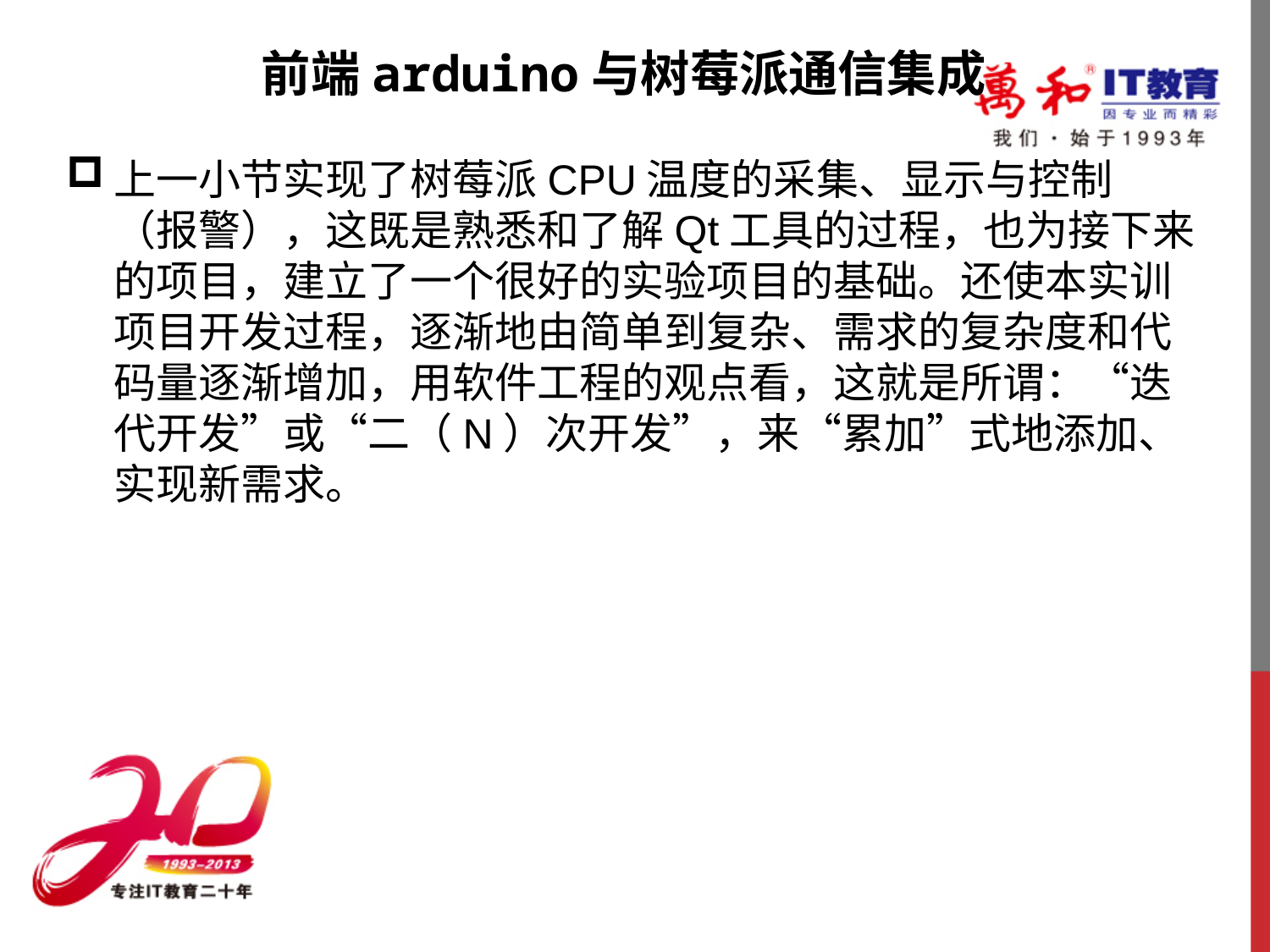

前端arduino与树莓派通信集成
上一小节实现了树莓派CPU温度的采集、显示与控制（报警），这既是熟悉和了解Qt工具的过程，也为接下来的项目，建立了一个很好的实验项目的基础。还使本实训项目开发过程，逐渐地由简单到复杂、需求的复杂度和代码量逐渐增加，用软件工程的观点看，这就是所谓：“迭代开发”或“二（N）次开发”，来“累加”式地添加、实现新需求。